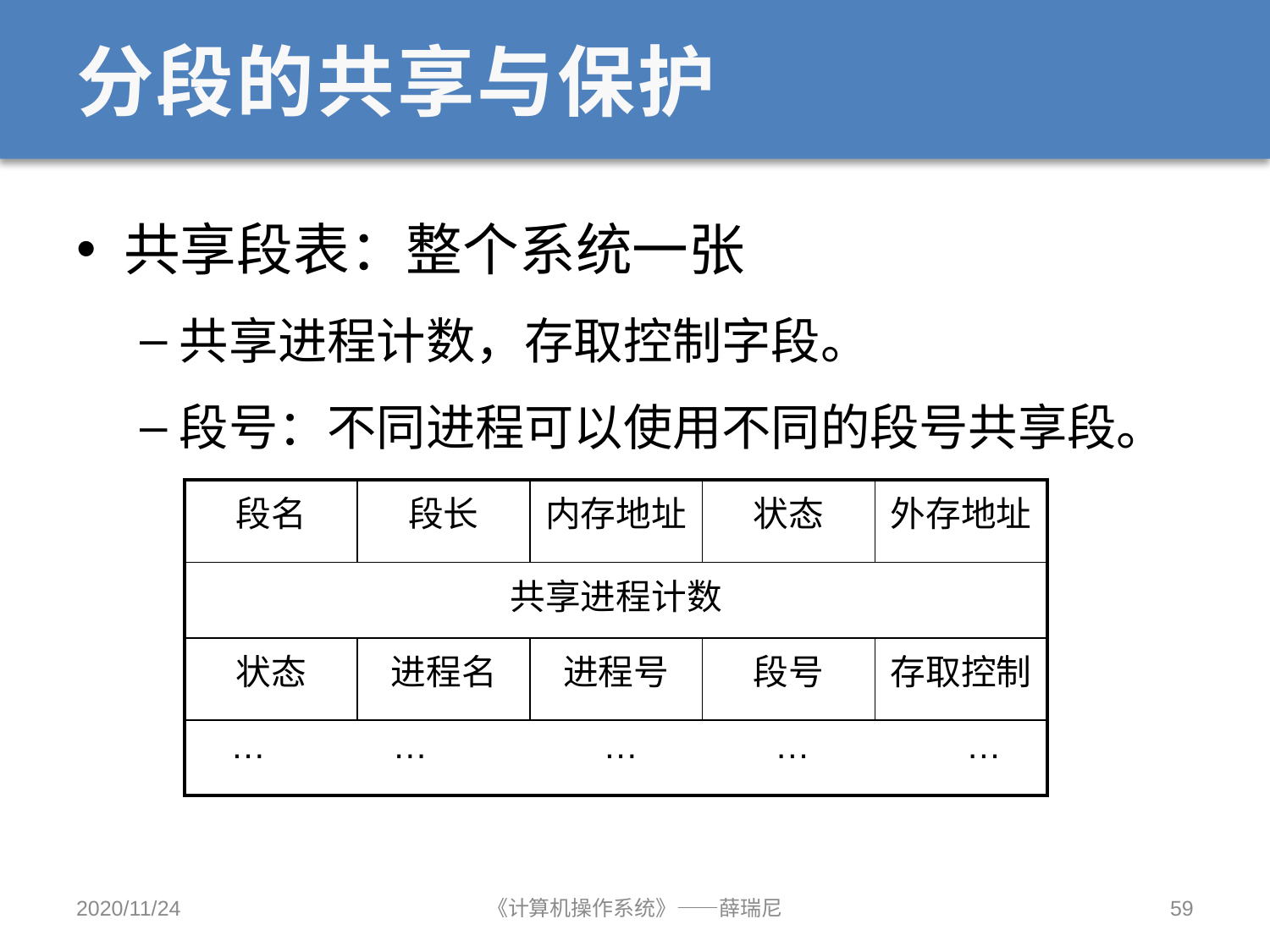

# 分段的共享与保护
共享段表：整个系统一张
共享进程计数，存取控制字段。
段号：不同进程可以使用不同的段号共享段。
| 段名 | 段长 | 内存地址 | 状态 | 外存地址 |
| --- | --- | --- | --- | --- |
| 共享进程计数 |  |  |  |  |
| 状态 | 进程名 | 进程号 | 段号 | 存取控制 |
| … … … … … |  |  |  |  |
2020/11/24
《计算机操作系统》——薛瑞尼
59